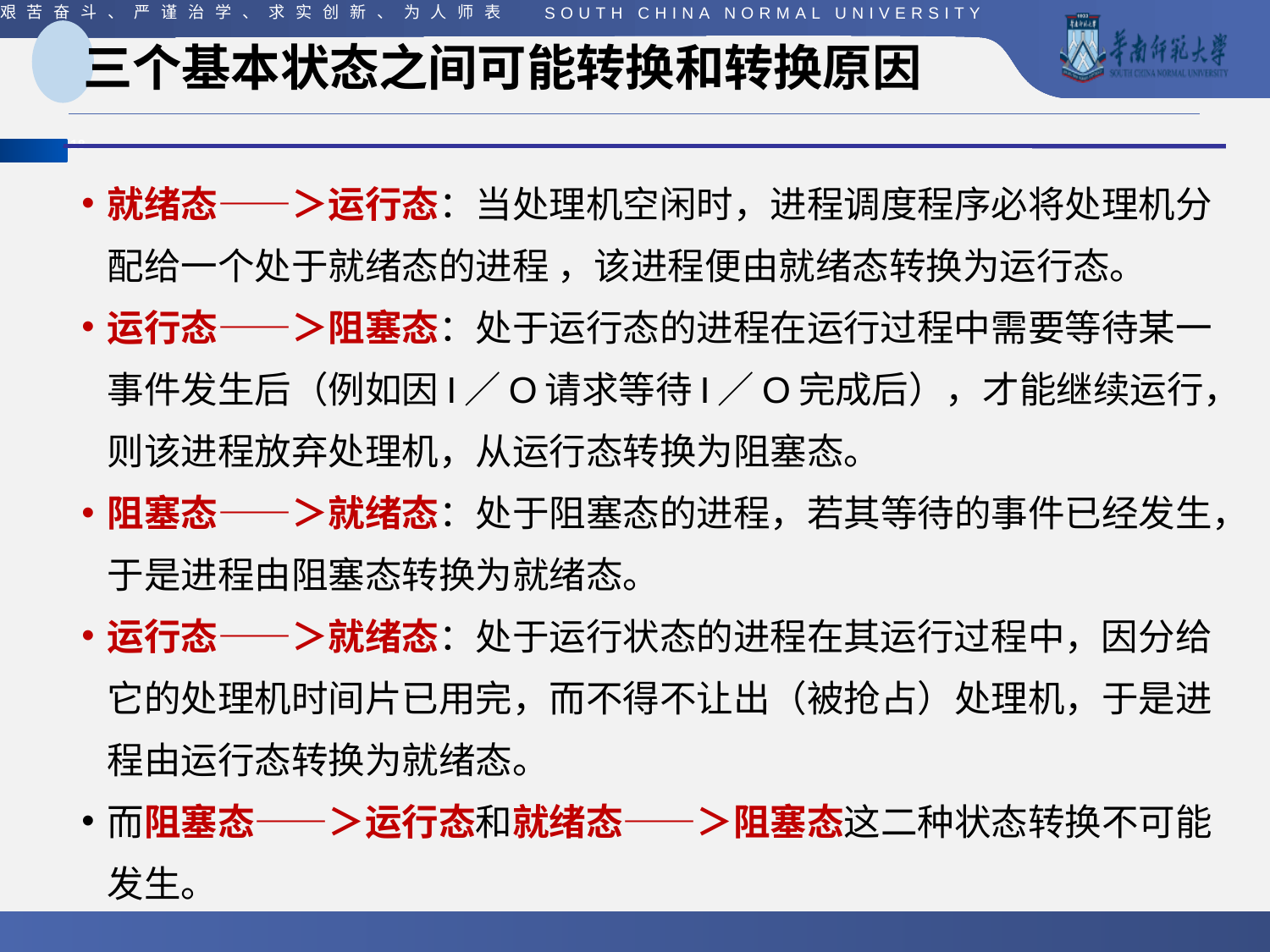

# 三个基本状态之间可能转换和转换原因
就绪态――＞运行态：当处理机空闲时，进程调度程序必将处理机分配给一个处于就绪态的进程 ，该进程便由就绪态转换为运行态。
运行态――＞阻塞态：处于运行态的进程在运行过程中需要等待某一事件发生后（例如因I／O请求等待I／O完成后），才能继续运行，则该进程放弃处理机，从运行态转换为阻塞态。
阻塞态――＞就绪态：处于阻塞态的进程，若其等待的事件已经发生，于是进程由阻塞态转换为就绪态。
运行态――＞就绪态：处于运行状态的进程在其运行过程中，因分给它的处理机时间片已用完，而不得不让出（被抢占）处理机，于是进程由运行态转换为就绪态。
而阻塞态――＞运行态和就绪态――＞阻塞态这二种状态转换不可能发生。

18